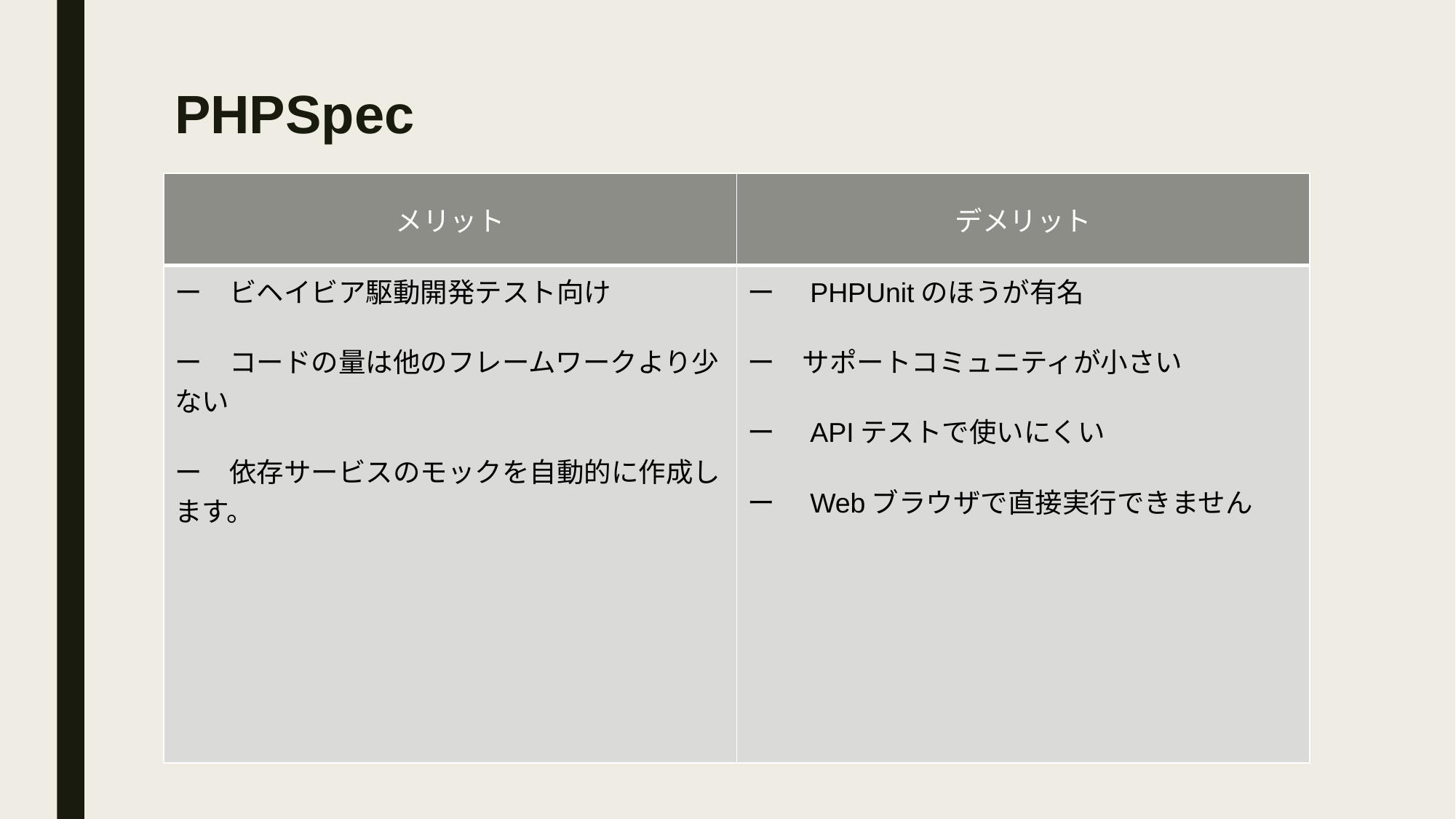

# PHPSpec
| メリット | デメリット |
| --- | --- |
| ー　ビヘイビア駆動開発テスト向け ー　コードの量は他のフレームワークより少ない ー　依存サービスのモックを自動的に作成します。 | ー　PHPUnitのほうが有名 ー　サポートコミュニティが小さい ー　APIテストで使いにくい ー　Webブラウザで直接実行できません |